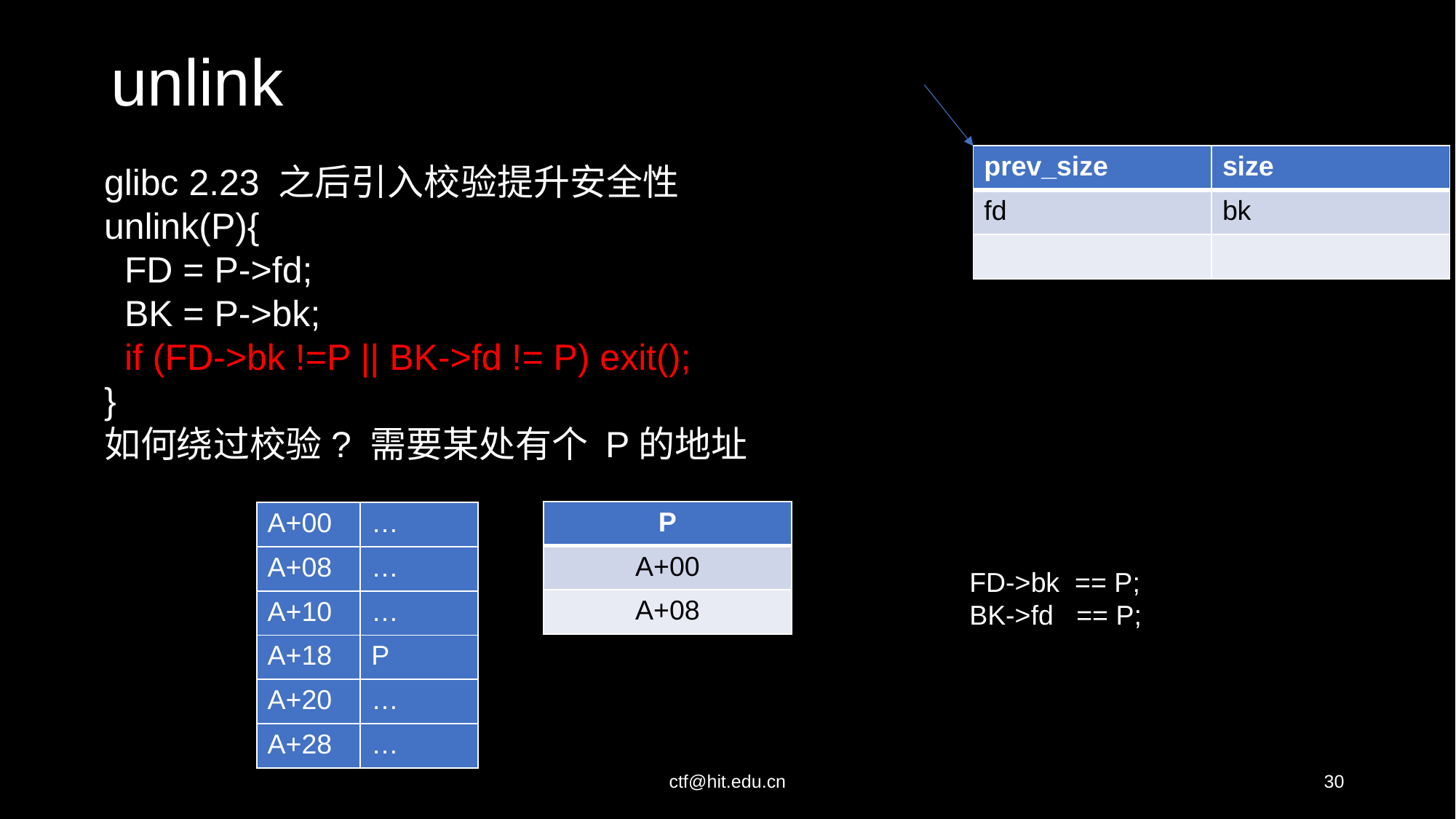

# unlink
| prev\_size | size |
| --- | --- |
| fd | bk |
|  |  |
glibc 2.23 之后引入校验提升安全性
unlink(P){
  FD = P->fd;
  BK = P->bk;
  if (FD->bk !=P || BK->fd != P) exit();
}
如何绕过校验? 需要某处有个 P的地址
| P |
| --- |
| A+00 |
| A+08 |
| A+00 | … |
| --- | --- |
| A+08 | … |
| A+10 | … |
| A+18 | P |
| A+20 | … |
| A+28 | … |
FD->bk  == P;
BK->fd   == P;
ctf@hit.edu.cn
30